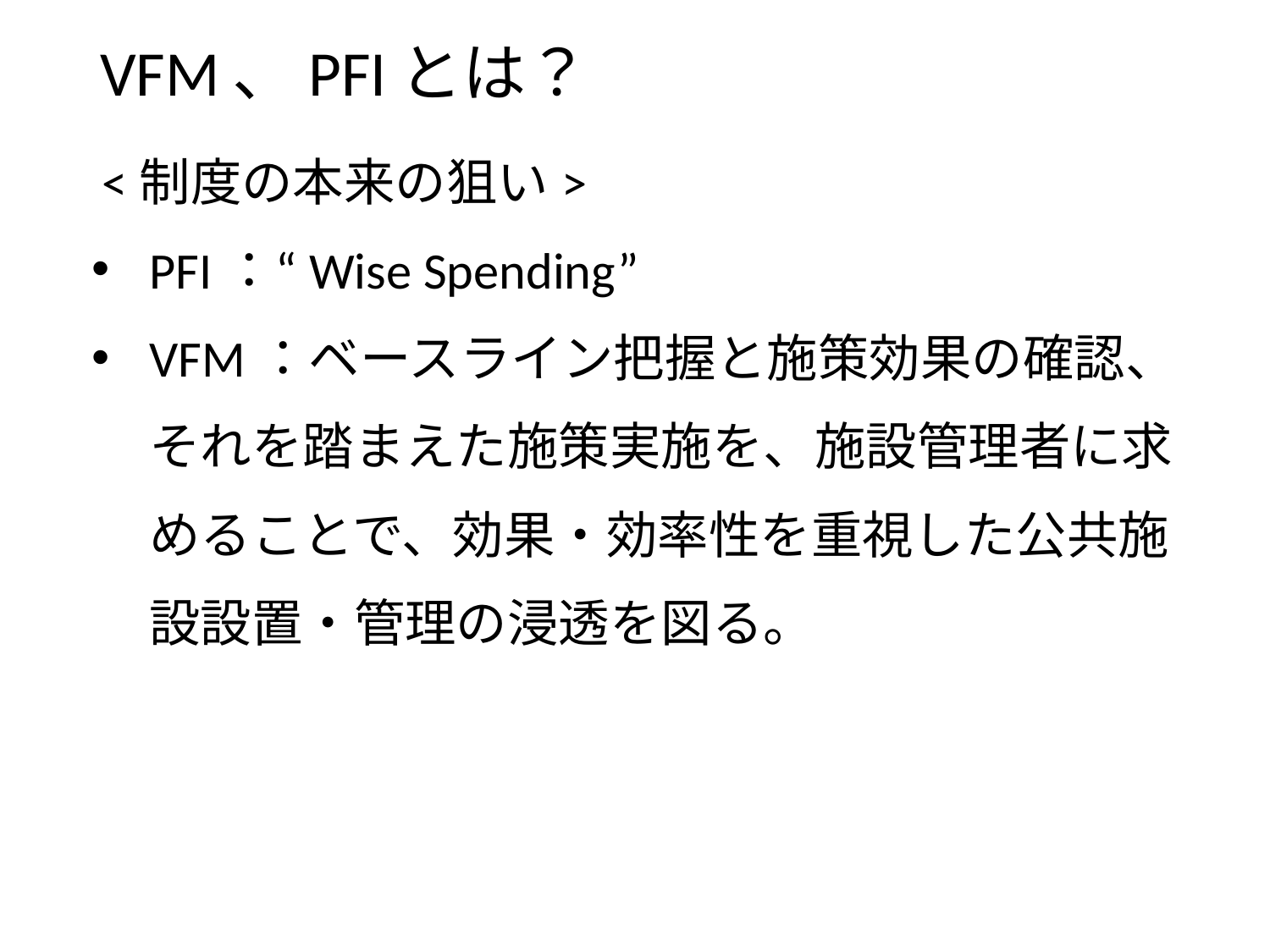

# VFM、PFIとは？
<制度の本来の狙い>
PFI：“Wise Spending”
VFM：ベースライン把握と施策効果の確認、それを踏まえた施策実施を、施設管理者に求めることで、効果・効率性を重視した公共施設設置・管理の浸透を図る。